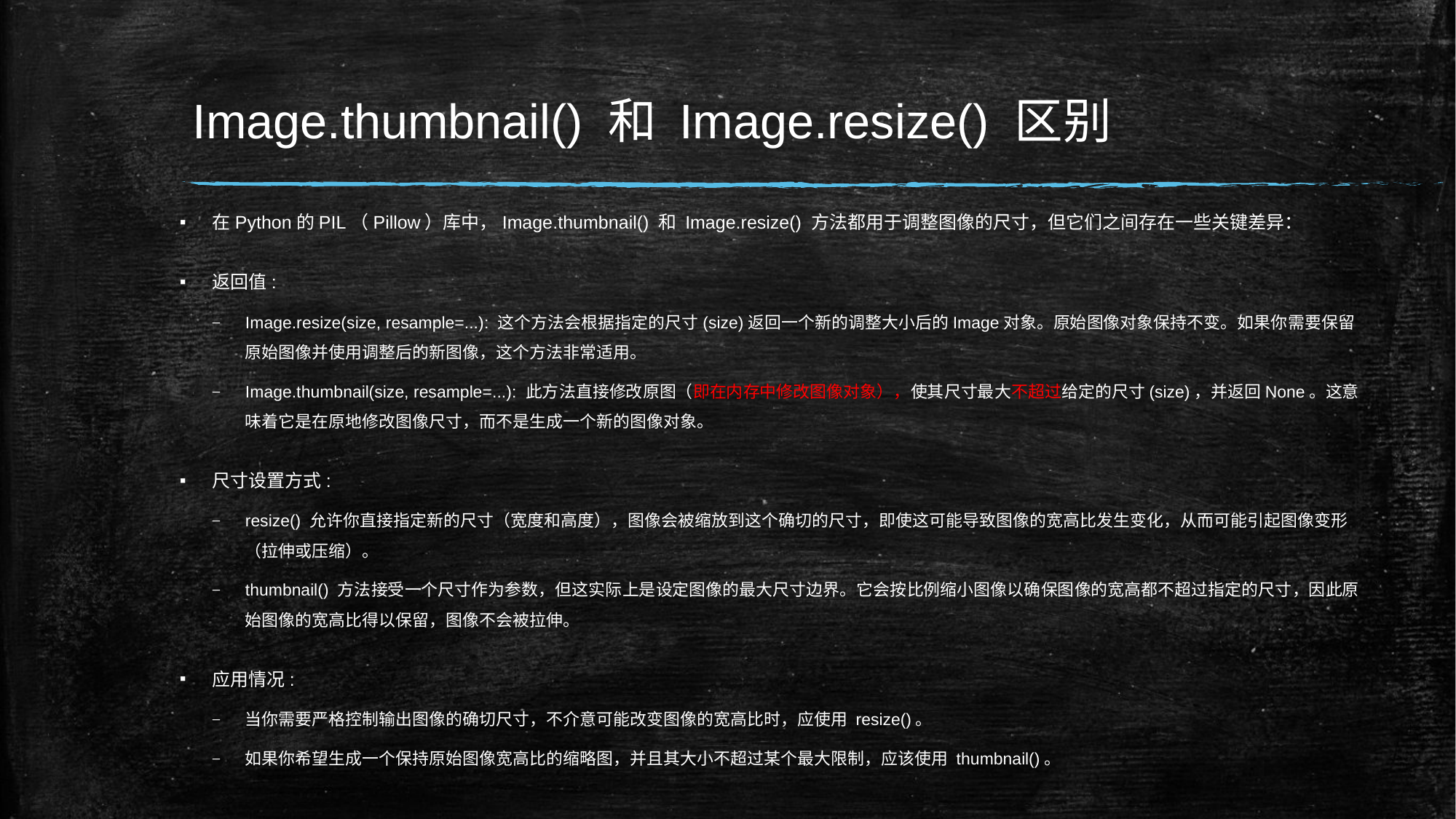

# Image.thumbnail() 和 Image.resize() 区别
在Python的PIL（Pillow）库中，Image.thumbnail() 和 Image.resize() 方法都用于调整图像的尺寸，但它们之间存在一些关键差异：
返回值:
Image.resize(size, resample=...): 这个方法会根据指定的尺寸(size)返回一个新的调整大小后的Image对象。原始图像对象保持不变。如果你需要保留原始图像并使用调整后的新图像，这个方法非常适用。
Image.thumbnail(size, resample=...): 此方法直接修改原图（即在内存中修改图像对象），使其尺寸最大不超过给定的尺寸(size)，并返回None。这意味着它是在原地修改图像尺寸，而不是生成一个新的图像对象。
尺寸设置方式:
resize() 允许你直接指定新的尺寸（宽度和高度），图像会被缩放到这个确切的尺寸，即使这可能导致图像的宽高比发生变化，从而可能引起图像变形（拉伸或压缩）。
thumbnail() 方法接受一个尺寸作为参数，但这实际上是设定图像的最大尺寸边界。它会按比例缩小图像以确保图像的宽高都不超过指定的尺寸，因此原始图像的宽高比得以保留，图像不会被拉伸。
应用情况:
当你需要严格控制输出图像的确切尺寸，不介意可能改变图像的宽高比时，应使用 resize()。
如果你希望生成一个保持原始图像宽高比的缩略图，并且其大小不超过某个最大限制，应该使用 thumbnail()。